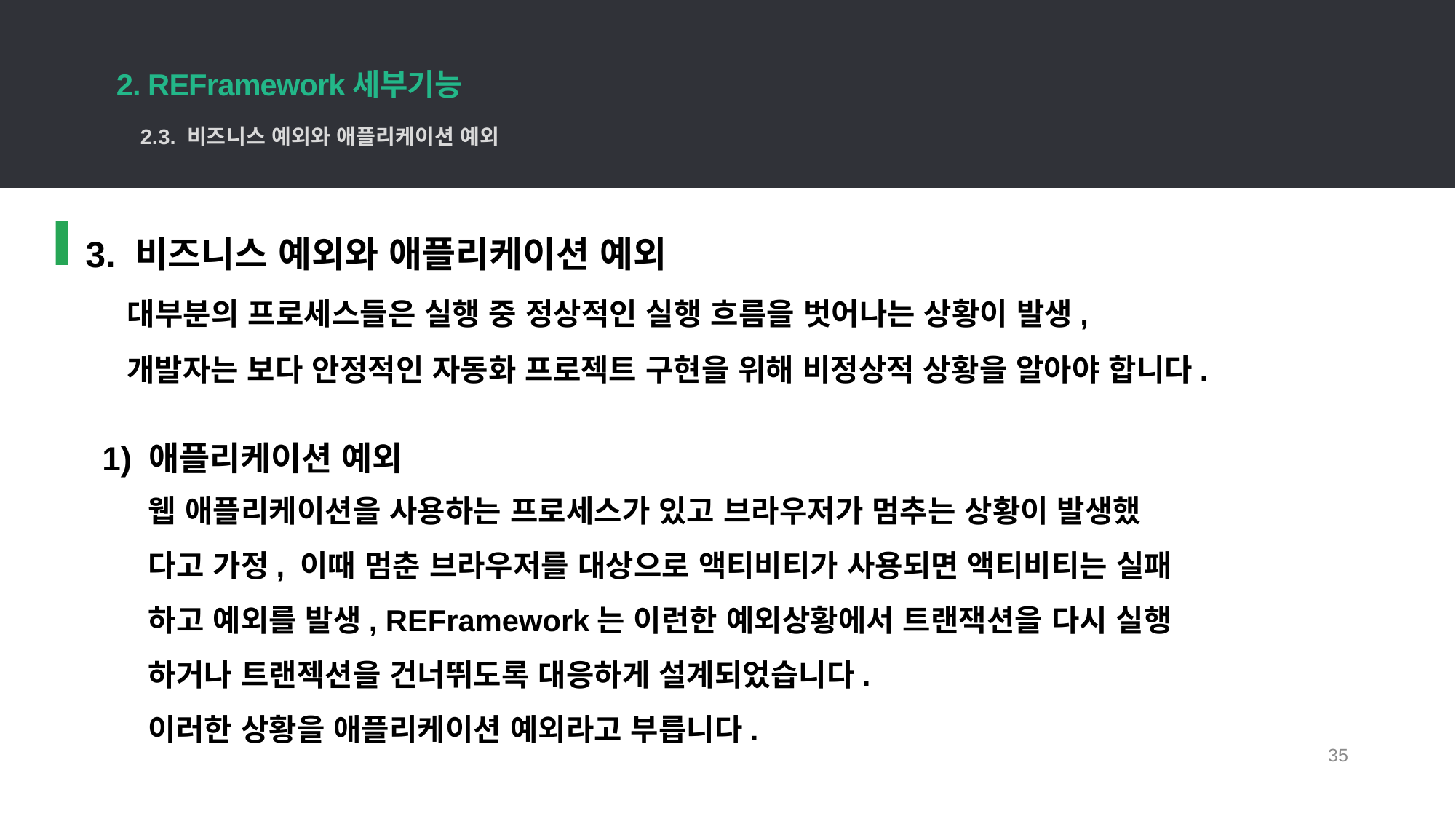

2. REFramework세부기능
35
2.3. 비즈니스 예외와 애플리케이션 예외
3. 비즈니스 예외와 애플리케이션 예외

  대부분의 프로세스들은 실행 중 정상적인 실행 흐름을 벗어나는 상황이 발생,
  개발자는 보다 안정적인 자동화 프로젝트 구현을 위해 비정상적 상황을 알아야 합니다.
  1) 애플리케이션 예외
웹 애플리케이션을 사용하는 프로세스가 있고 브라우저가 멈추는 상황이 발생했
다고 가정, 이때 멈춘 브라우저를 대상으로 액티비티가 사용되면 액티비티는 실패
하고 예외를 발생, REFramework는 이런한 예외상황에서 트랜잭션을 다시 실행
하거나 트랜젝션을 건너뛰도록 대응하게 설계되었습니다.
이러한 상황을 애플리케이션 예외라고 부릅니다.
35